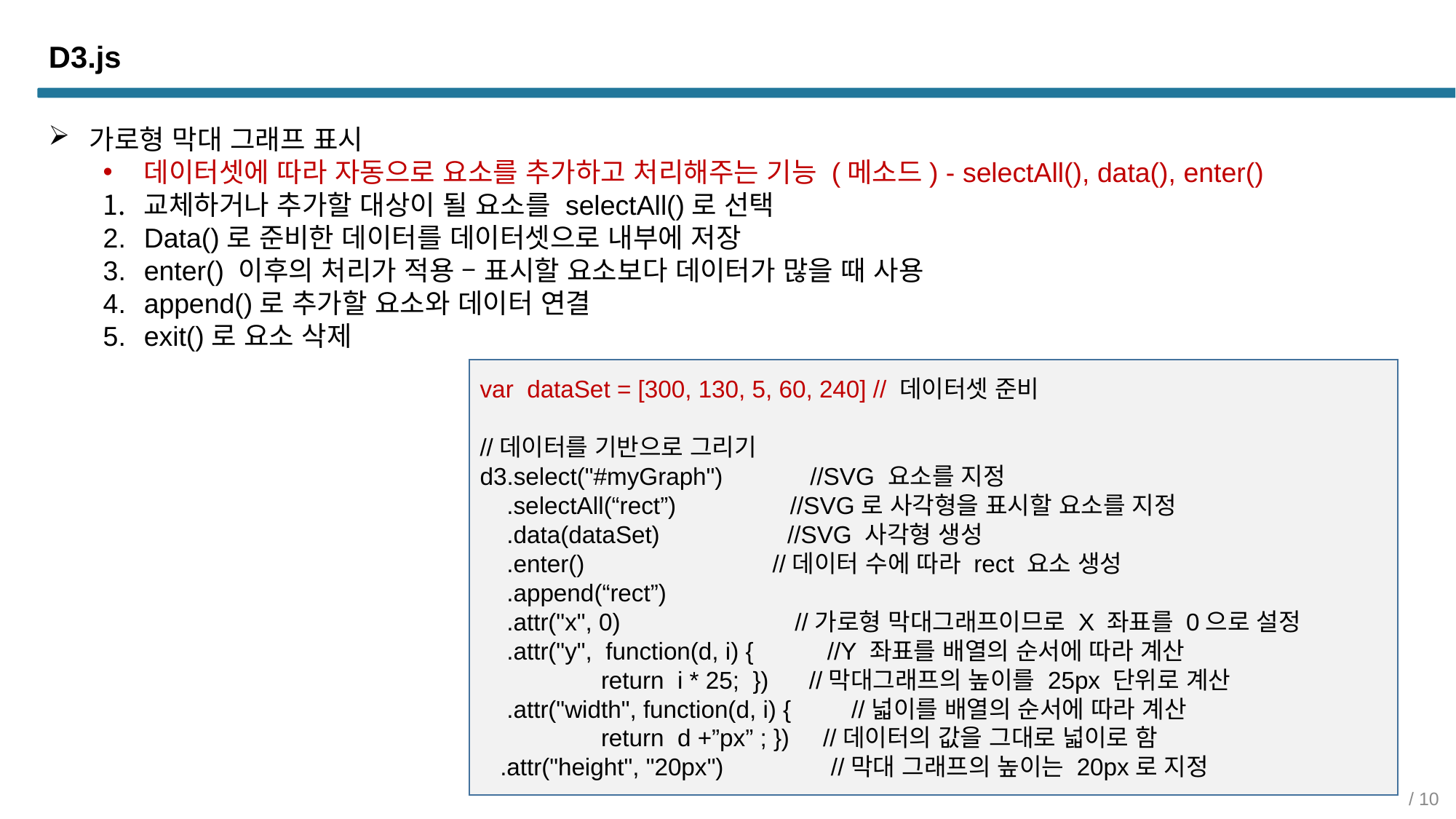

D3.js
가로형 막대 그래프 표시
데이터셋에 따라 자동으로 요소를 추가하고 처리해주는 기능 (메소드) - selectAll(), data(), enter()
교체하거나 추가할 대상이 될 요소를 selectAll()로 선택
Data()로 준비한 데이터를 데이터셋으로 내부에 저장
enter() 이후의 처리가 적용 – 표시할 요소보다 데이터가 많을 때 사용
append()로 추가할 요소와 데이터 연결
exit()로 요소 삭제
var  dataSet = [300, 130, 5, 60, 240] // 데이터셋 준비

//데이터를 기반으로 그리기
d3.select("#myGraph")             //SVG 요소를 지정
    .selectAll(“rect”)                 //SVG로 사각형을 표시할 요소를 지정
    .data(dataSet)                   //SVG 사각형 생성
    .enter()                            //데이터 수에 따라 rect 요소 생성
    .append(“rect”)
    .attr("x", 0)                          //가로형 막대그래프이므로 X 좌표를 0으로 설정
    .attr("y",  function(d, i) {           //Y 좌표를 배열의 순서에 따라 계산
                  return  i * 25;  })      //막대그래프의 높이를 25px 단위로 계산
    .attr("width", function(d, i) {         //넓이를 배열의 순서에 따라 계산
                  return  d +”px” ; })     //데이터의 값을 그대로 넓이로 함
   .attr("height", "20px")                //막대 그래프의 높이는 20px로 지정
/ 10